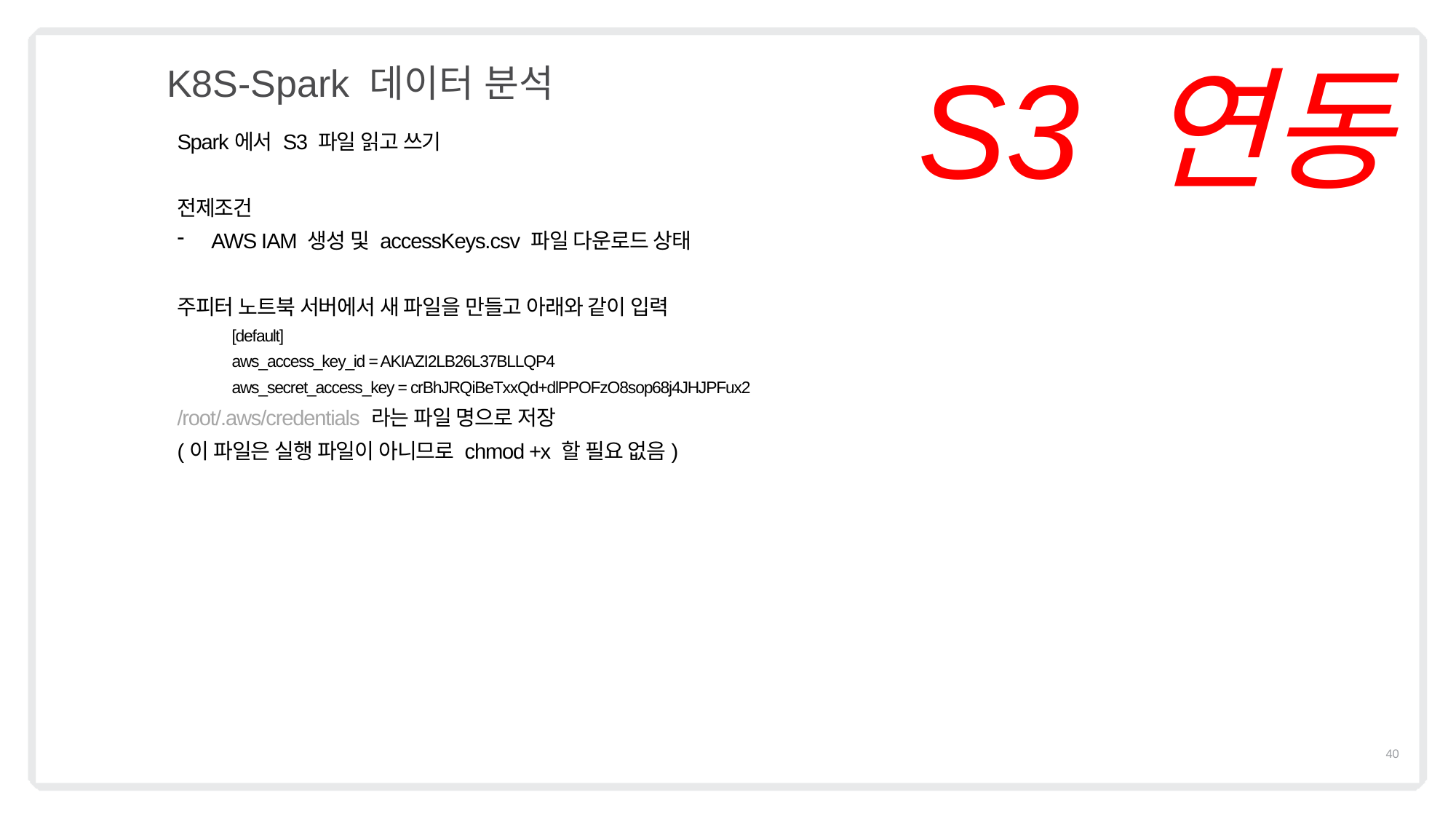

S3 연동
K8S-Spark 데이터 분석
Spark에서 S3 파일 읽고 쓰기

전제조건
AWS IAM 생성 및 accessKeys.csv 파일 다운로드 상태

주피터 노트북 서버에서 새 파일을 만들고 아래와 같이 입력
[default]
aws_access_key_id = AKIAZI2LB26L37BLLQP4
aws_secret_access_key = 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
/root/.aws/credentials 라는 파일 명으로 저장
(이 파일은 실행 파일이 아니므로 chmod +x 할 필요 없음)